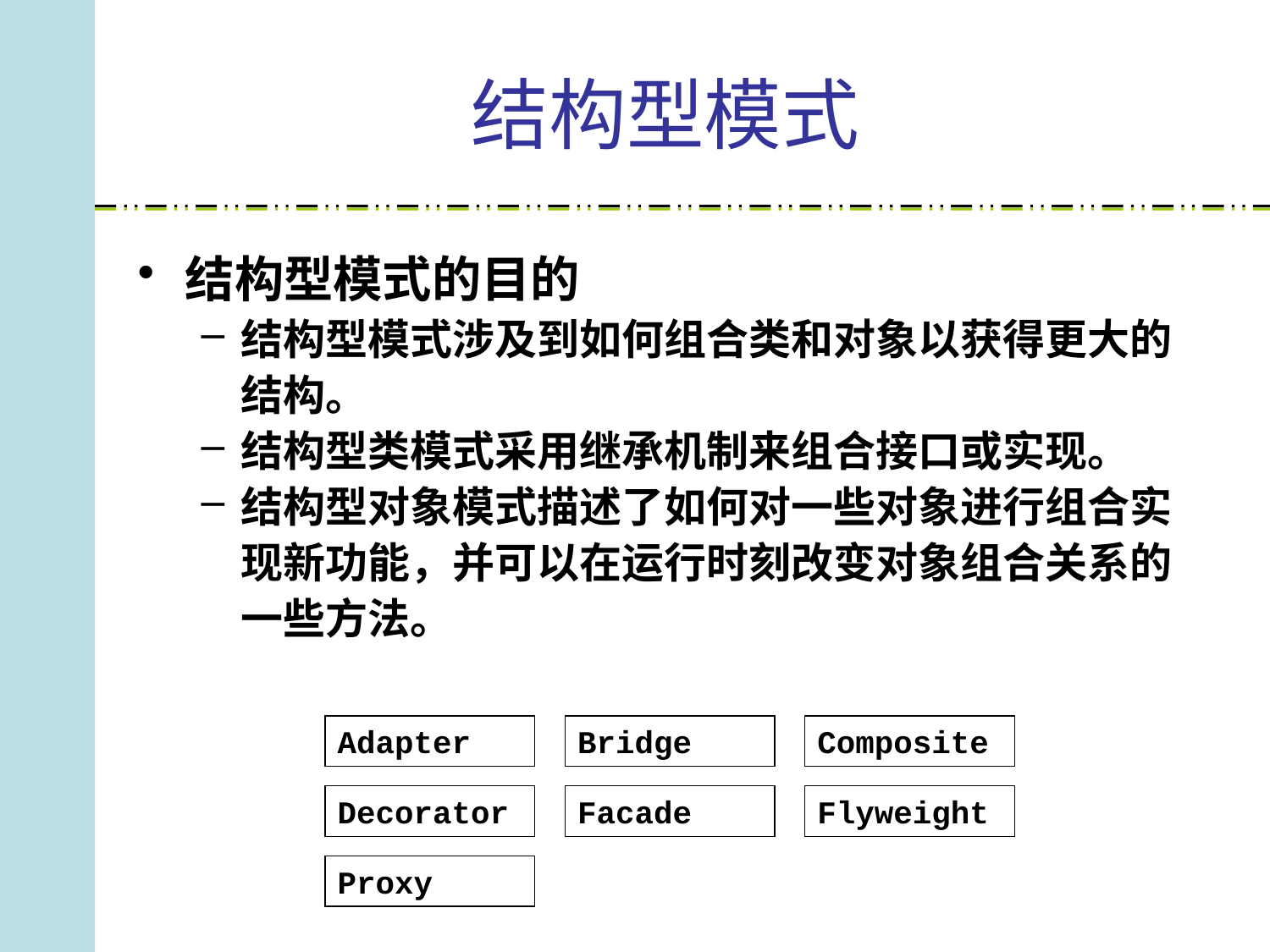

# 结构型模式
结构型模式的目的
结构型模式涉及到如何组合类和对象以获得更大的结构。
结构型类模式采用继承机制来组合接口或实现。
结构型对象模式描述了如何对一些对象进行组合实现新功能，并可以在运行时刻改变对象组合关系的一些方法。
Adapter
Bridge
Composite
Decorator
Facade
Flyweight
Proxy